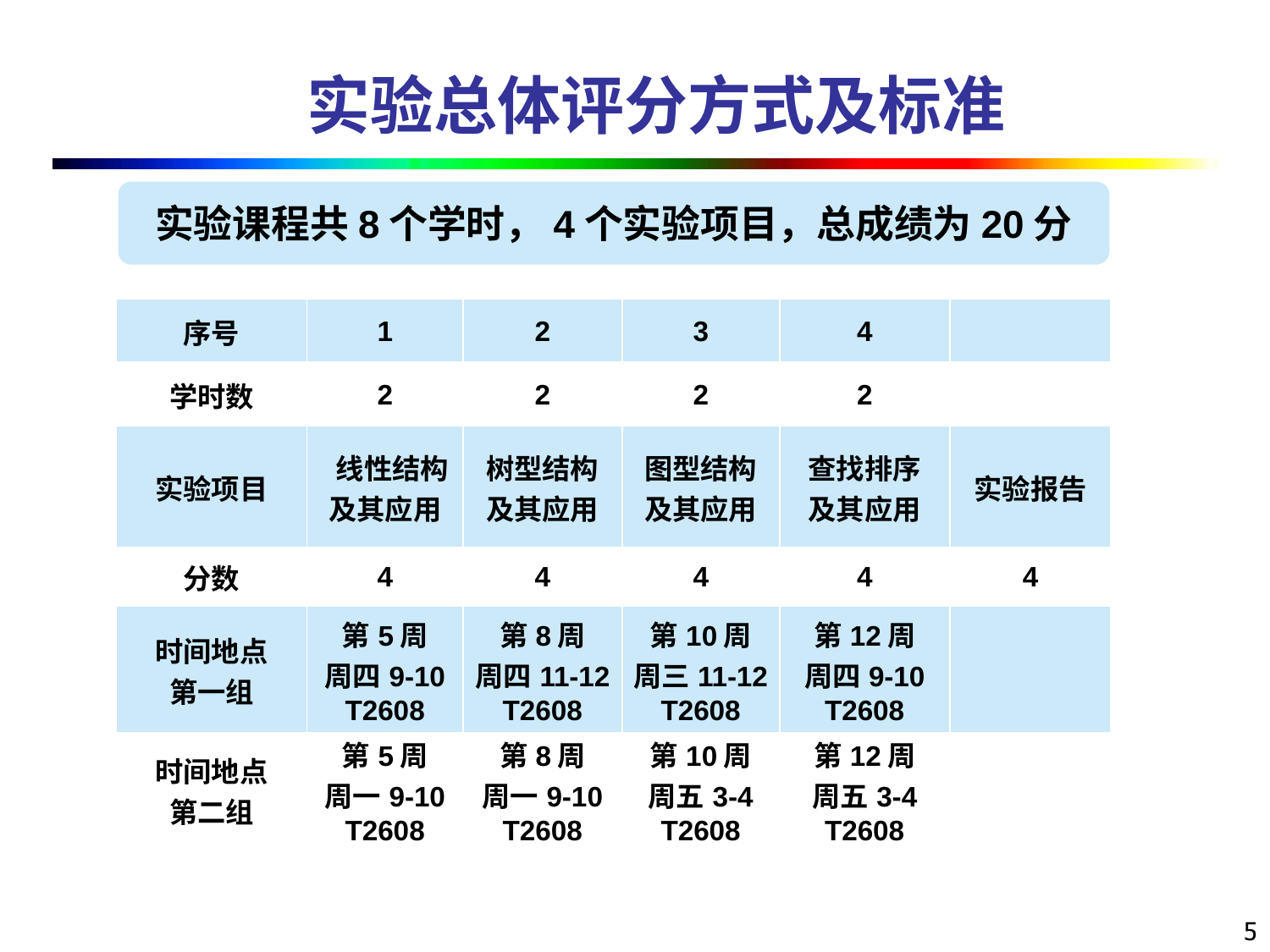

# 实验总体评分方式及标准
实验课程共8个学时，4个实验项目，总成绩为20分
| 序号 | 1 | 2 | 3 | 4 |  |
| --- | --- | --- | --- | --- | --- |
| 学时数 | 2 | 2 | 2 | 2 |  |
| 实验项目 | 线性结构 及其应用 | 树型结构 及其应用 | 图型结构 及其应用 | 查找排序 及其应用 | 实验报告 |
| 分数 | 4 | 4 | 4 | 4 | 4 |
| 时间地点 第一组 | 第5周 周四9-10 T2608 | 第8周 周四11-12 T2608 | 第10周 周三11-12 T2608 | 第12周 周四9-10 T2608 |  |
| 时间地点 第二组 | 第5周 周一9-10 T2608 | 第8周 周一9-10 T2608 | 第10周 周五3-4 T2608 | 第12周 周五3-4 T2608 |  |
5